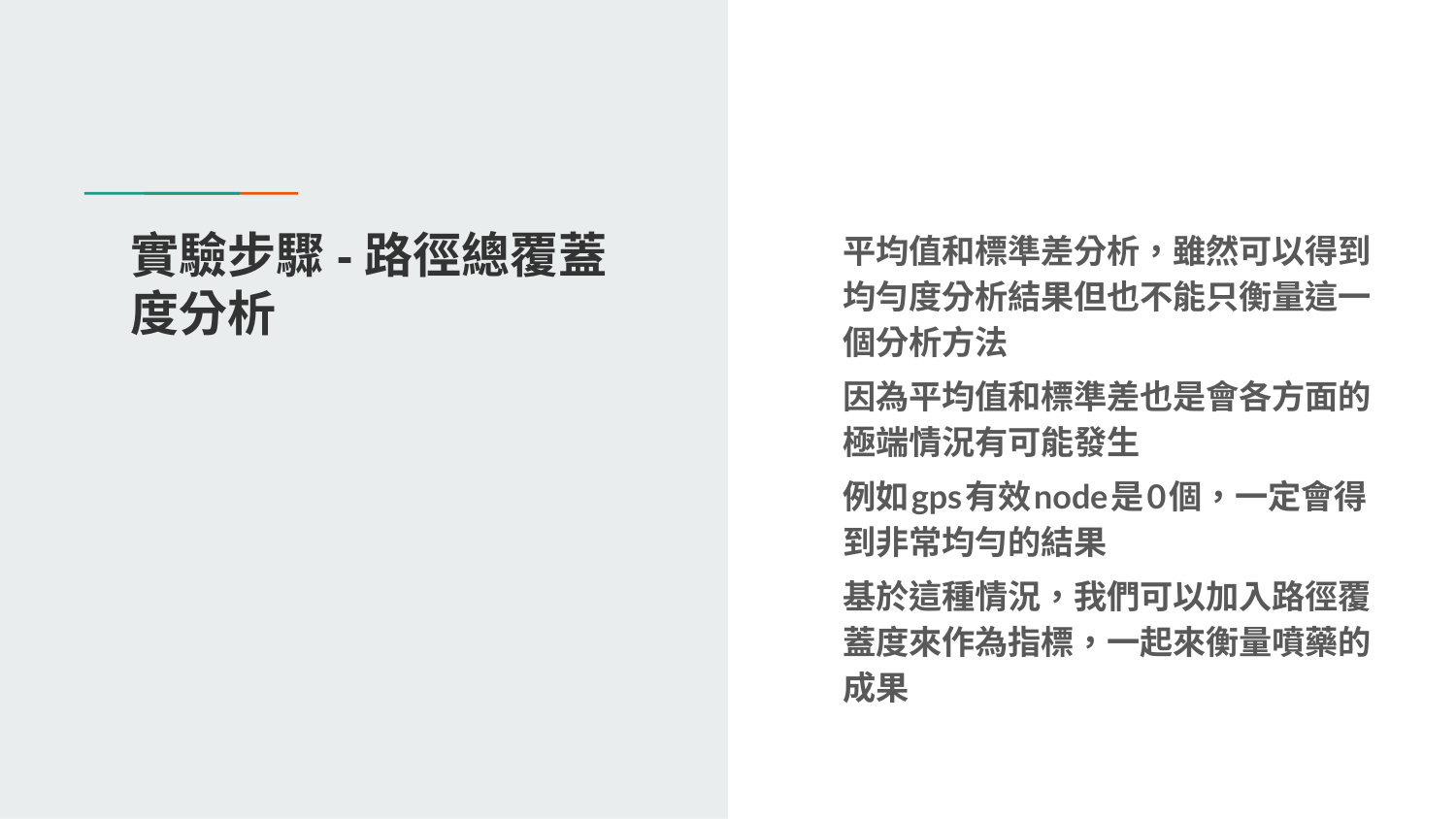

# 實驗步驟-路徑總覆蓋度分析
平均值和標準差分析，雖然可以得到均勻度分析結果但也不能只衡量這一個分析方法
因為平均值和標準差也是會各方面的極端情況有可能發生
例如gps有效node是0個，一定會得到非常均勻的結果
基於這種情況，我們可以加入路徑覆蓋度來作為指標，一起來衡量噴藥的成果